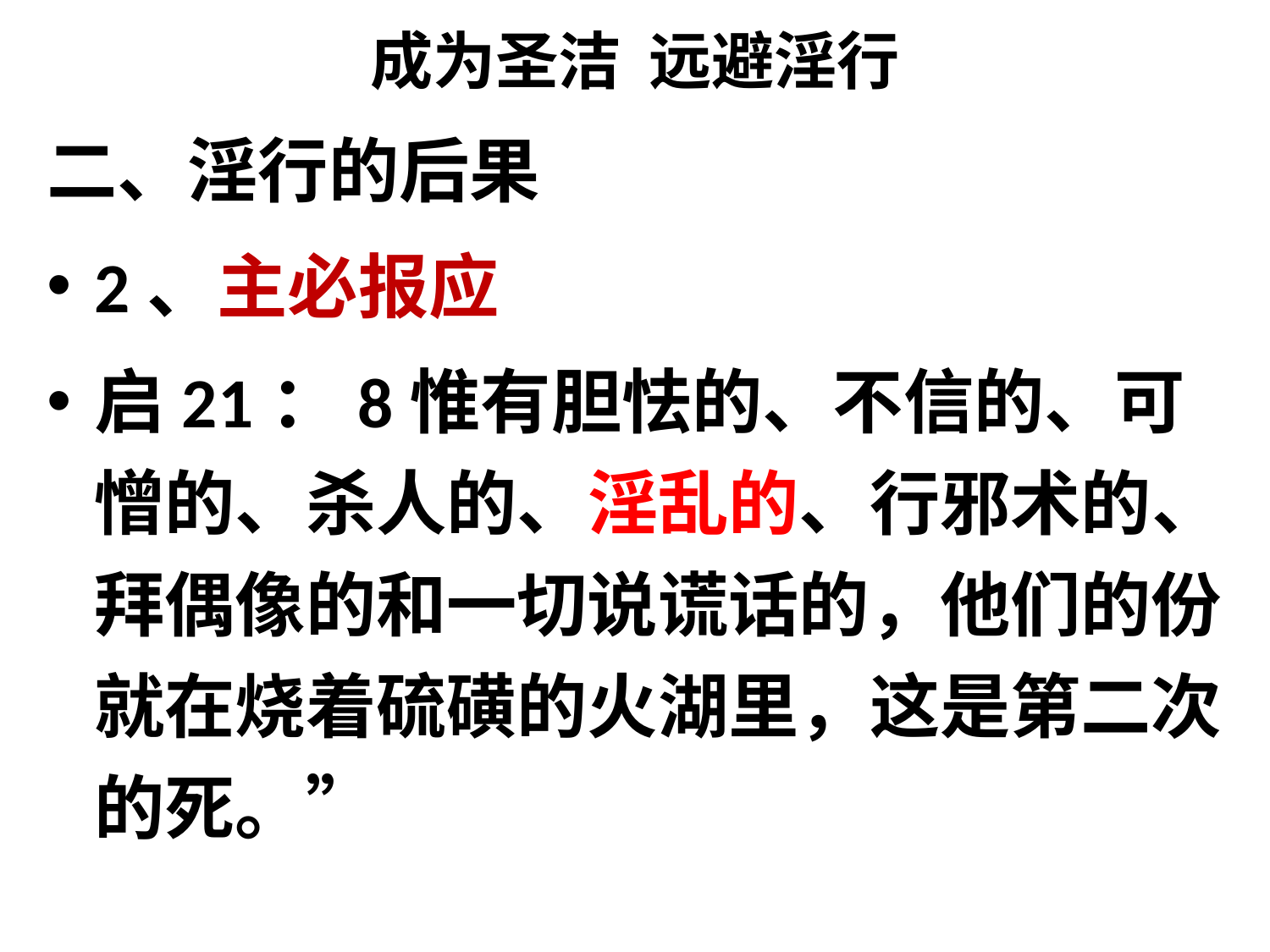

# 成为圣洁  远避淫行
二、淫行的后果
2、主必报应
启21：8惟有胆怯的、不信的、可憎的、杀人的、淫乱的、行邪术的、拜偶像的和一切说谎话的，他们的份就在烧着硫磺的火湖里，这是第二次的死。”